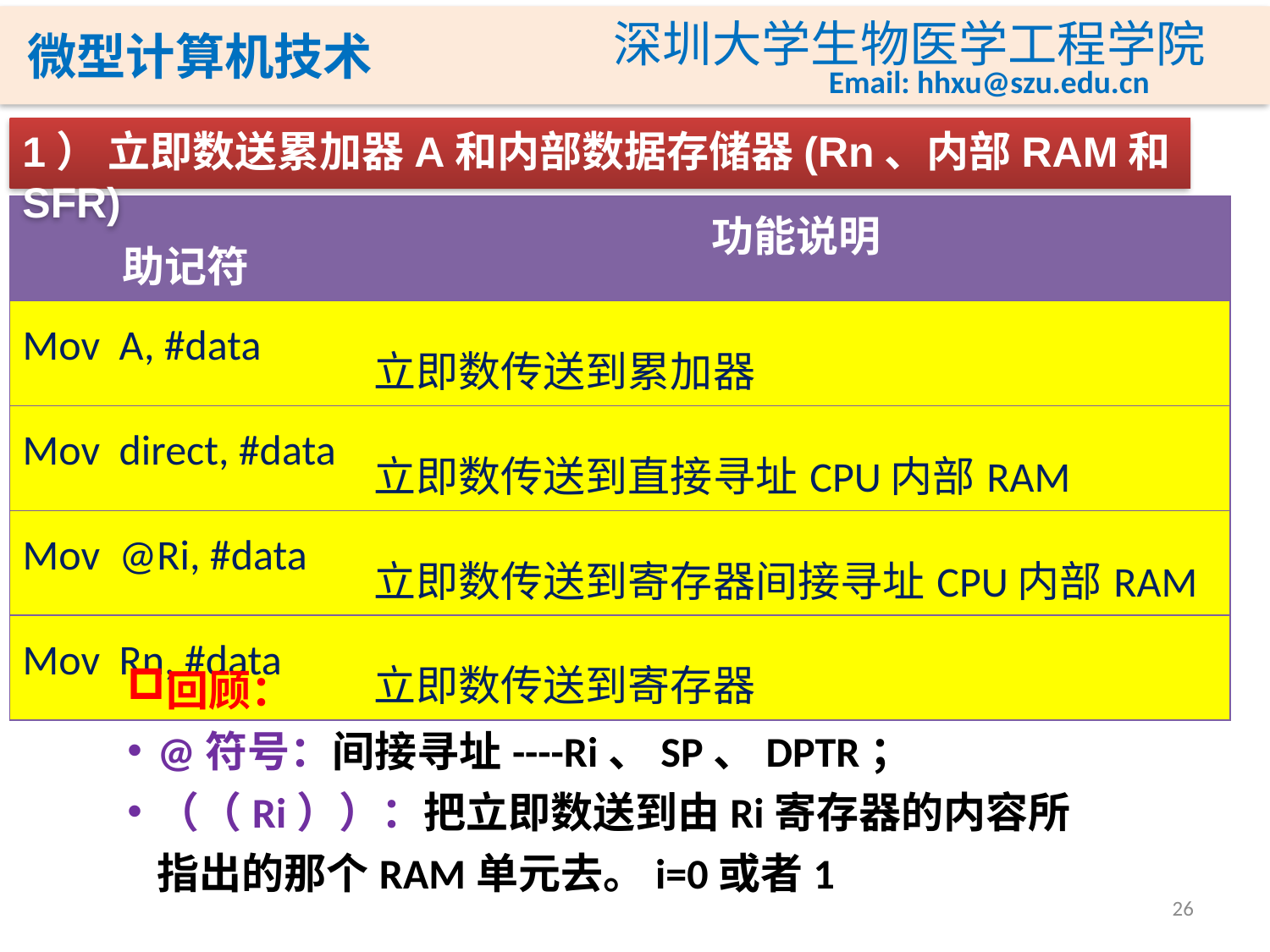

1） 立即数送累加器A和内部数据存储器(Rn、内部RAM和SFR)
| 助记符 | 功能说明 |
| --- | --- |
| Mov A, #data | 立即数传送到累加器 |
| Mov direct, #data | 立即数传送到直接寻址CPU内部RAM |
| Mov @Ri, #data | 立即数传送到寄存器间接寻址CPU内部RAM |
| Mov Rn, #data | 立即数传送到寄存器 |
回顾：
@符号：间接寻址----Ri、SP、DPTR；
（（Ri））：把立即数送到由Ri寄存器的内容所指出的那个RAM单元去。i=0或者1
26